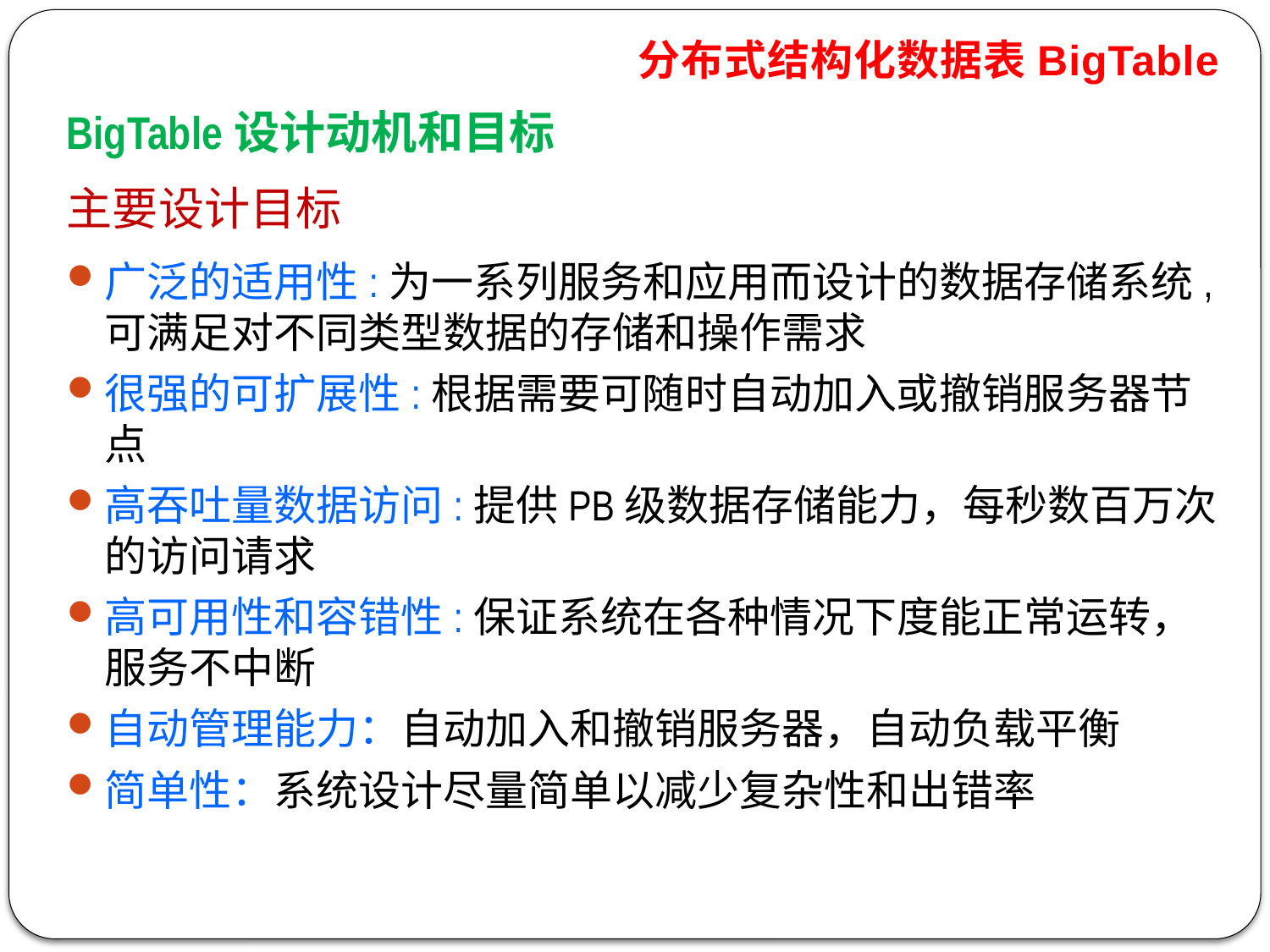

分布式结构化数据表BigTable
BigTable设计动机和目标
主要设计目标
广泛的适用性:为一系列服务和应用而设计的数据存储系统,可满足对不同类型数据的存储和操作需求
很强的可扩展性:根据需要可随时自动加入或撤销服务器节点
高吞吐量数据访问:提供PB级数据存储能力，每秒数百万次的访问请求
高可用性和容错性:保证系统在各种情况下度能正常运转，服务不中断
自动管理能力：自动加入和撤销服务器，自动负载平衡
简单性：系统设计尽量简单以减少复杂性和出错率